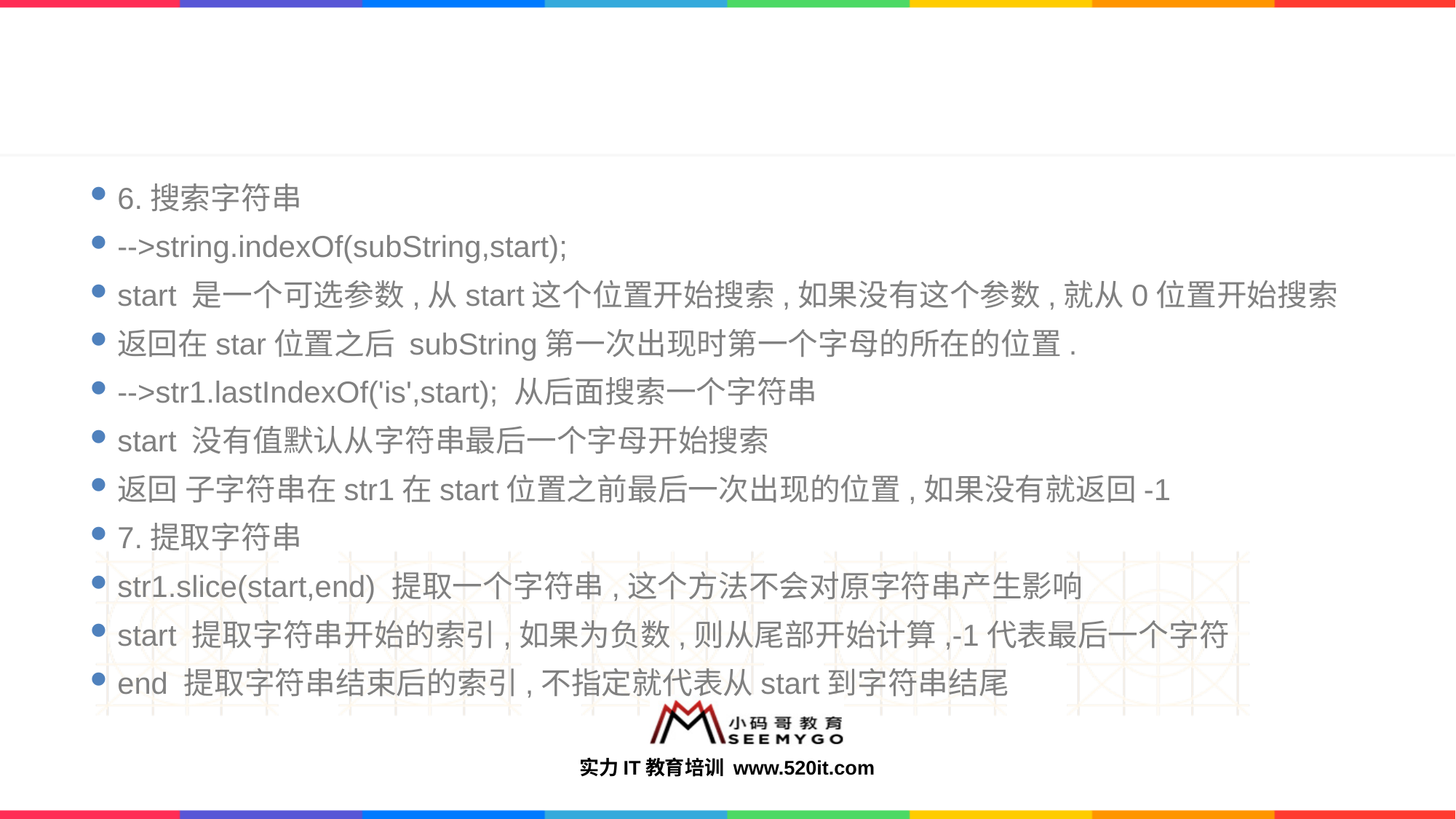

#
6.搜索字符串
-->string.indexOf(subString,start);
start 是一个可选参数,从start这个位置开始搜索,如果没有这个参数,就从0位置开始搜索
返回在star位置之后 subString第一次出现时第一个字母的所在的位置.
-->str1.lastIndexOf('is',start); 从后面搜索一个字符串
start 没有值默认从字符串最后一个字母开始搜索
返回 子字符串在str1在start位置之前最后一次出现的位置,如果没有就返回-1
7.提取字符串
str1.slice(start,end) 提取一个字符串,这个方法不会对原字符串产生影响
start 提取字符串开始的索引,如果为负数,则从尾部开始计算,-1代表最后一个字符
end 提取字符串结束后的索引,不指定就代表从start到字符串结尾